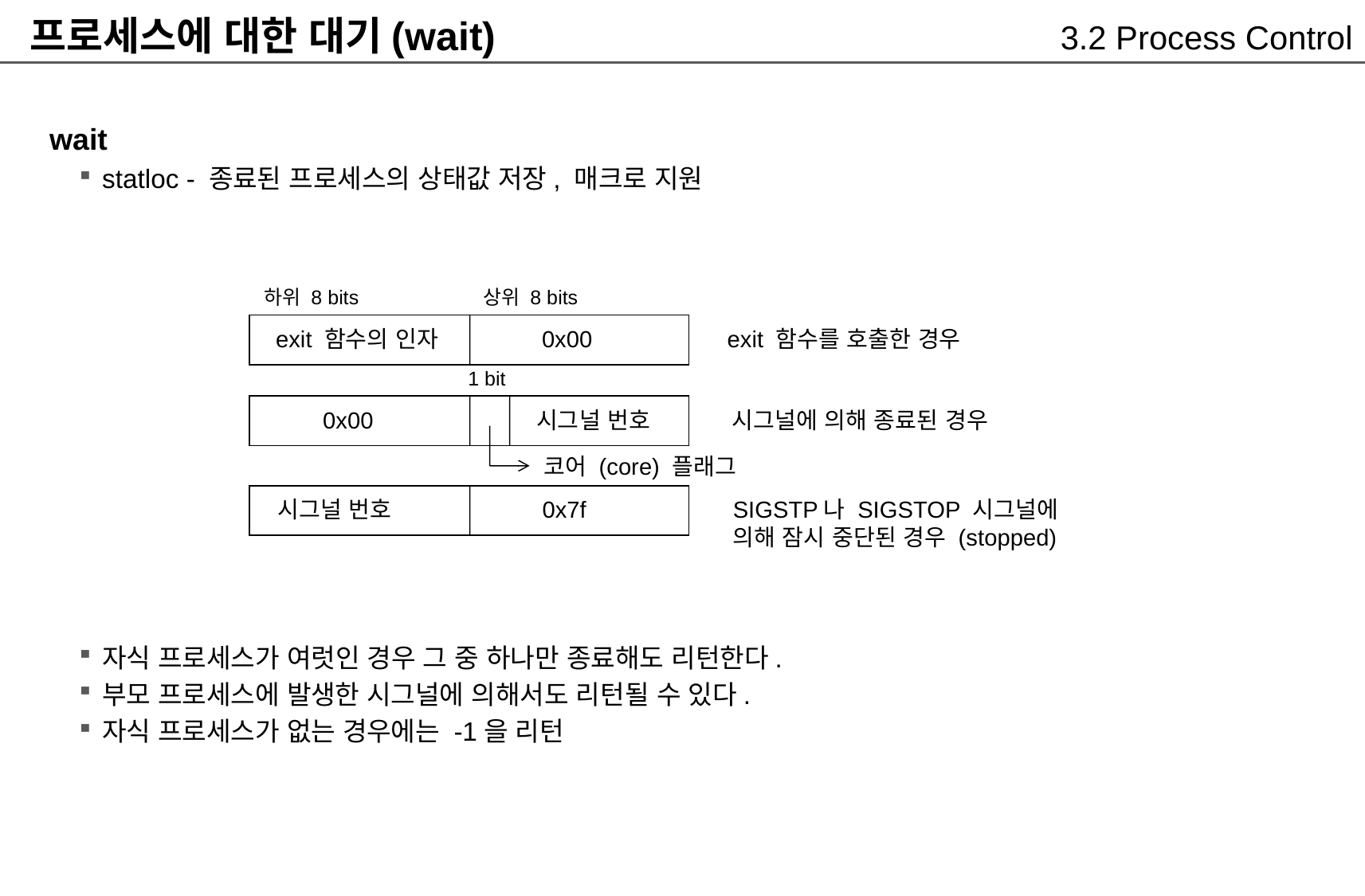

# 프로세스에 대한 대기(wait)
3.2 Process Control

  wait
statloc - 종료된 프로세스의 상태값 저장, 매크로 지원

자식 프로세스가 여럿인 경우 그 중 하나만 종료해도 리턴한다.
부모 프로세스에 발생한 시그널에 의해서도 리턴될 수 있다.
자식 프로세스가 없는 경우에는 -1을 리턴

하위 8 bits
상위 8 bits

exit 함수의 인자
0x00
exit 함수를 호출한 경우
1 bit

0x00
시그널 번호
시그널에 의해 종료된 경우

코어 (core) 플래그

시그널 번호
0x7f
SIGSTP나 SIGSTOP 시그널에
의해 잠시 중단된 경우 (stopped)